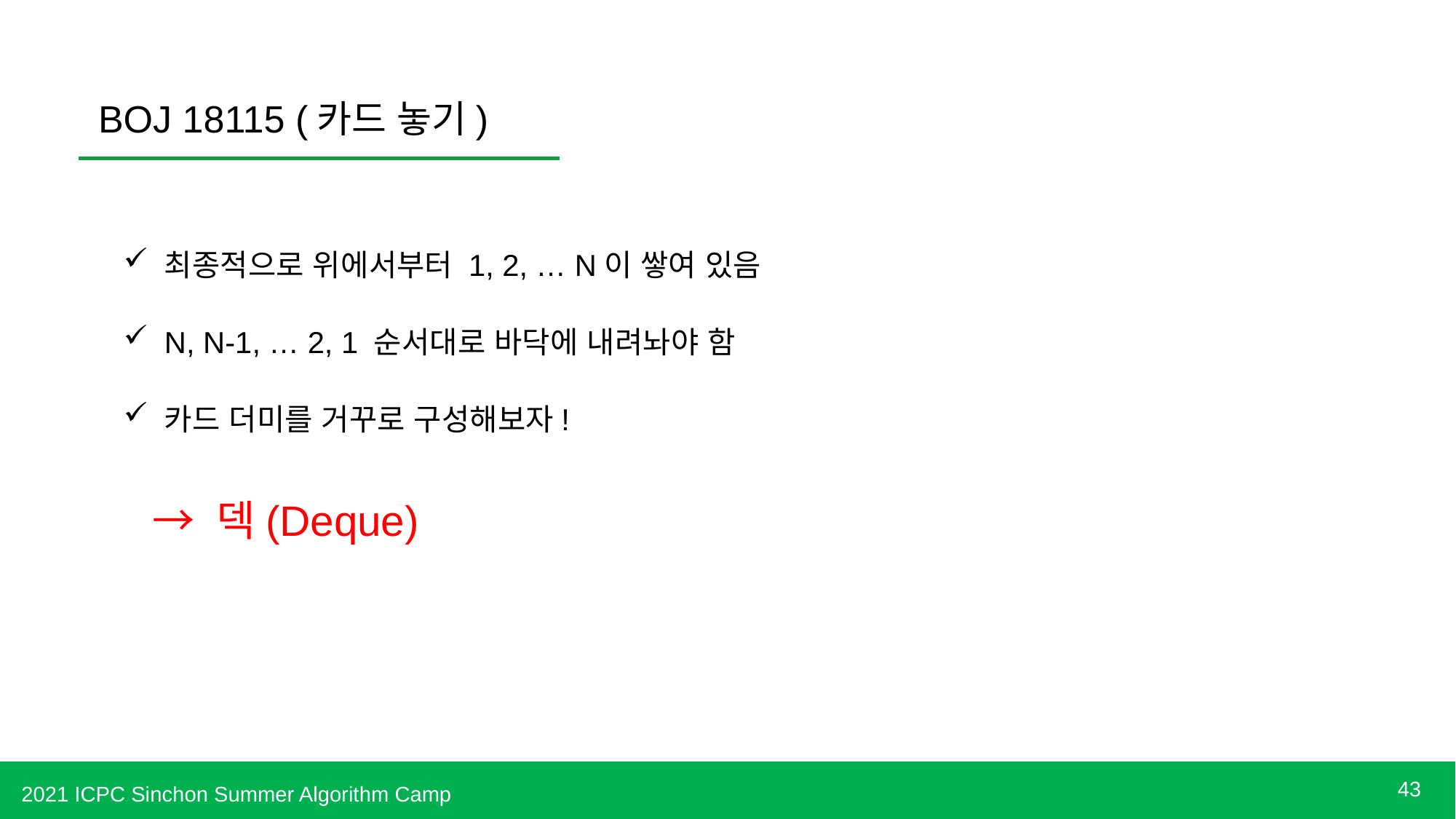

BOJ 18115 (카드 놓기)
최종적으로 위에서부터 1, 2, … N이 쌓여 있음
N, N-1, … 2, 1 순서대로 바닥에 내려놔야 함
카드 더미를 거꾸로 구성해보자!
→ 덱(Deque)

43
2021 ICPC Sinchon Summer Algorithm Camp